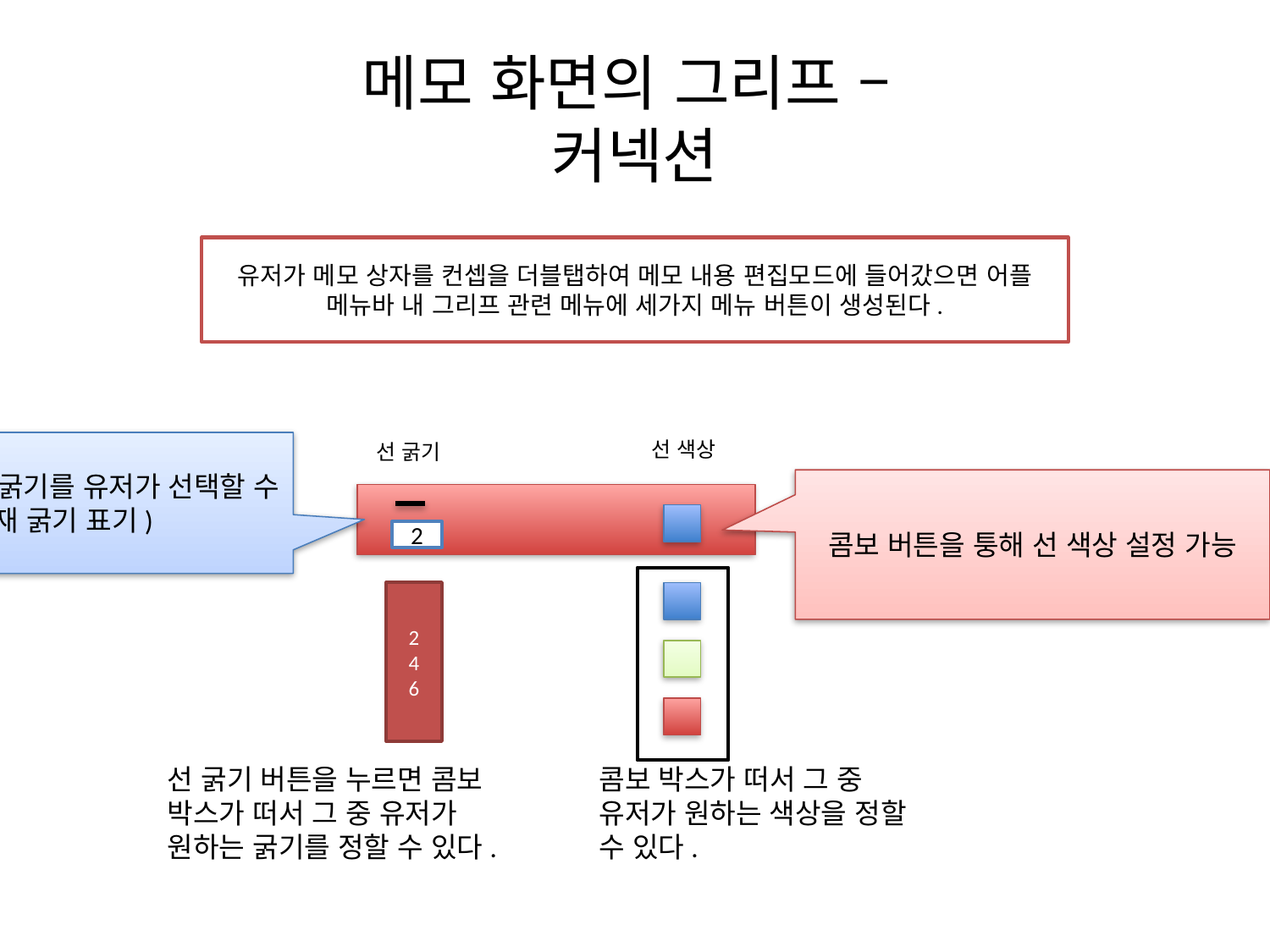

# 메모 화면의 그리프 – 커넥션
유저가 메모 상자를 컨셉을 더블탭하여 메모 내용 편집모드에 들어갔으면 어플 메뉴바 내 그리프 관련 메뉴에 세가지 메뉴 버튼이 생성된다.
선 색상
콤보 버튼을 통해 선 굵기를 유저가 선택할 수 있다.(현재 굵기 표기)
선 굵기
콤보 버튼을 퉁해 선 색상 설정 가능

2

2
4
6

선 굵기 버튼을 누르면 콤보 박스가 떠서 그 중 유저가 원하는 굵기를 정할 수 있다.
콤보 박스가 떠서 그 중 유저가 원하는 색상을 정할 수 있다.